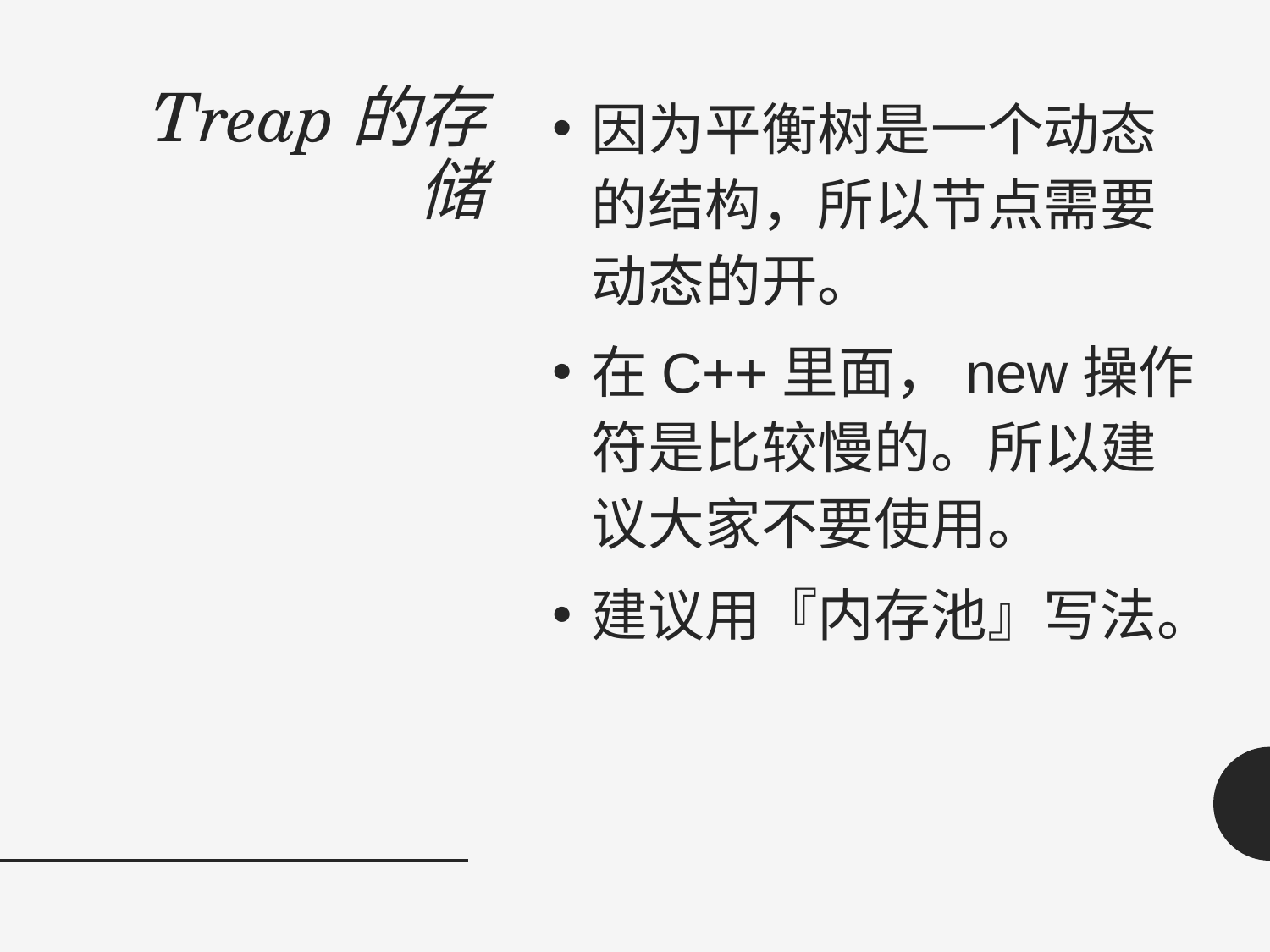

# Treap的存储
因为平衡树是一个动态的结构，所以节点需要动态的开。
在C++里面，new操作符是比较慢的。所以建议大家不要使用。
建议用『内存池』写法。